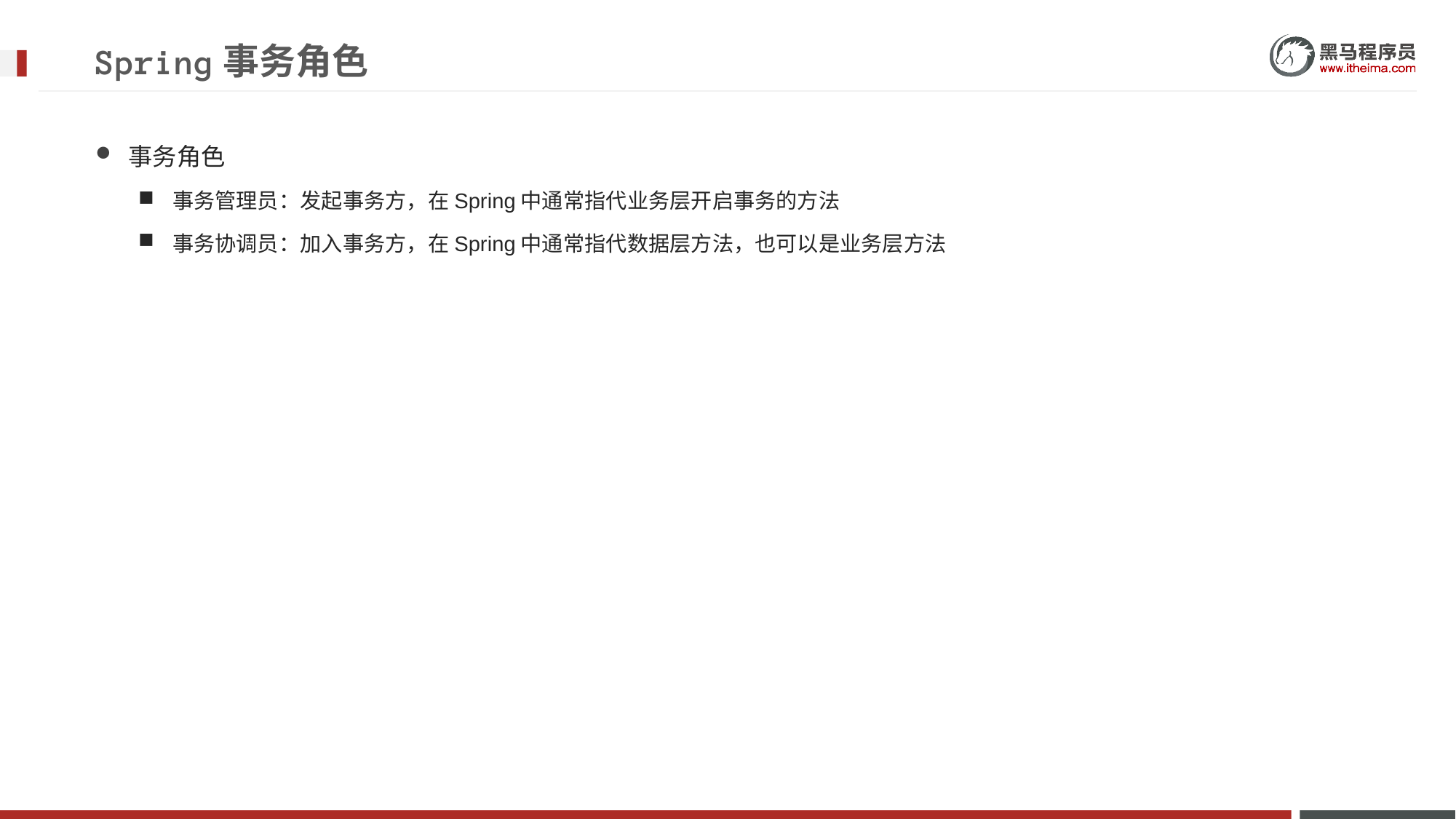

# Spring事务角色
事务角色
事务管理员：发起事务方，在Spring中通常指代业务层开启事务的方法
事务协调员：加入事务方，在Spring中通常指代数据层方法，也可以是业务层方法